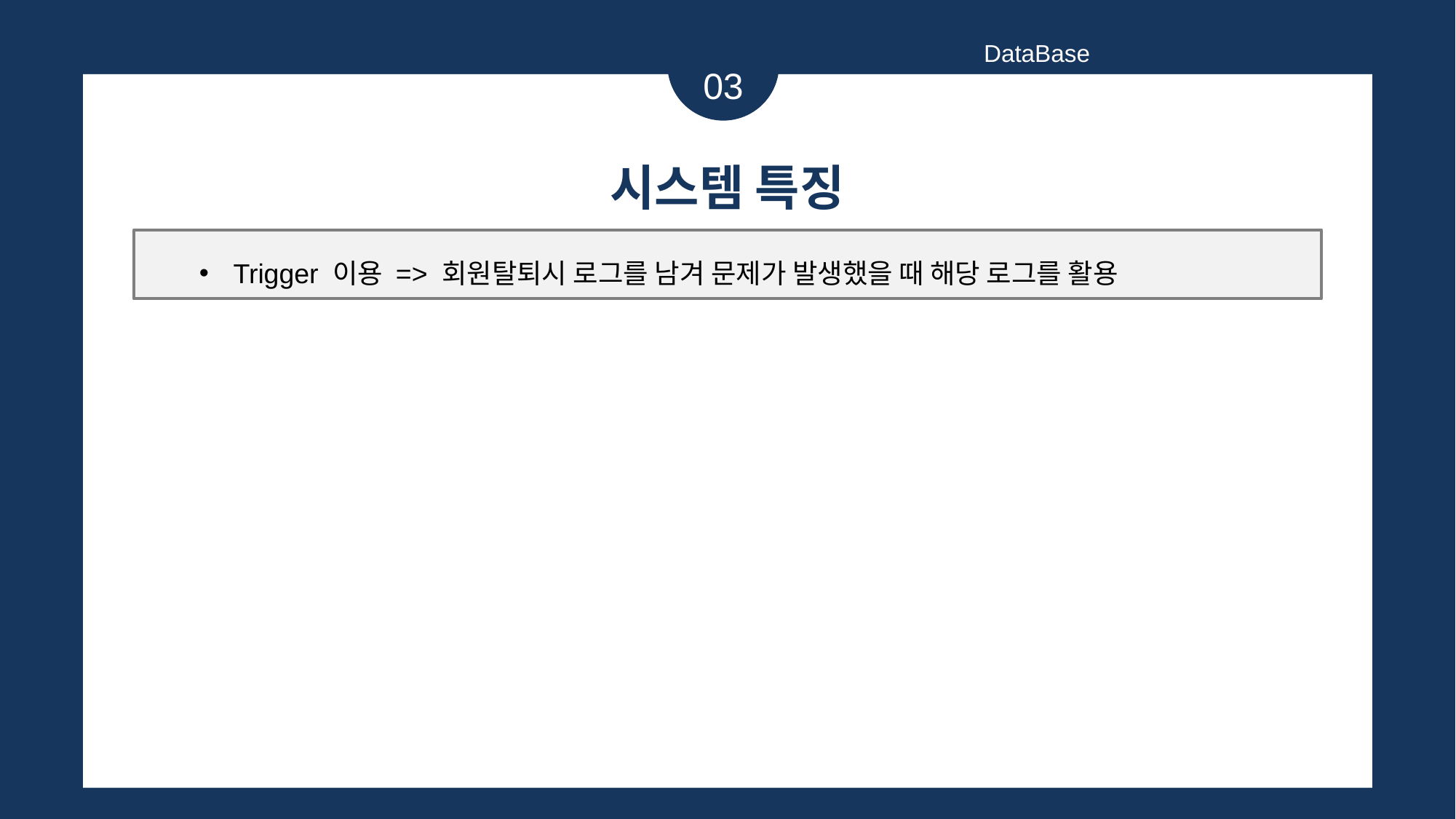

DataBase
03

시스템 특징
Trigger 이용 => 회원탈퇴시 로그를 남겨 문제가 발생했을 때 해당 로그를 활용